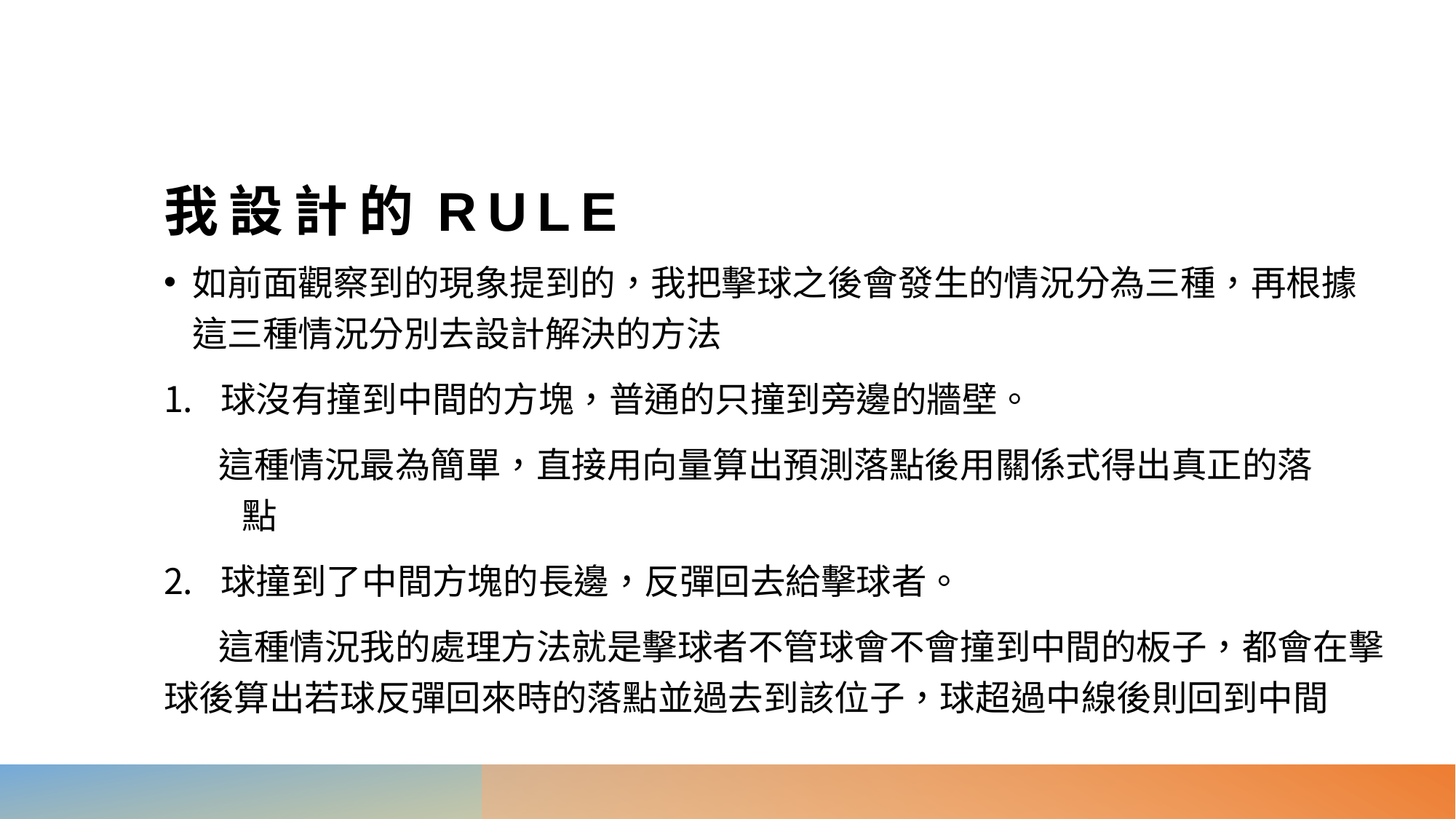

# 我設計的RULE
如前面觀察到的現象提到的，我把擊球之後會發生的情況分為三種，再根據這三種情況分別去設計解決的方法
球沒有撞到中間的方塊，普通的只撞到旁邊的牆壁。
      這種情況最為簡單，直接用向量算出預測落點後用關係式得出真正的落                    點
球撞到了中間方塊的長邊，反彈回去給擊球者。
      這種情況我的處理方法就是擊球者不管球會不會撞到中間的板子，都會在擊球後算出若球反彈回來時的落點並過去到該位子，球超過中線後則回到中間